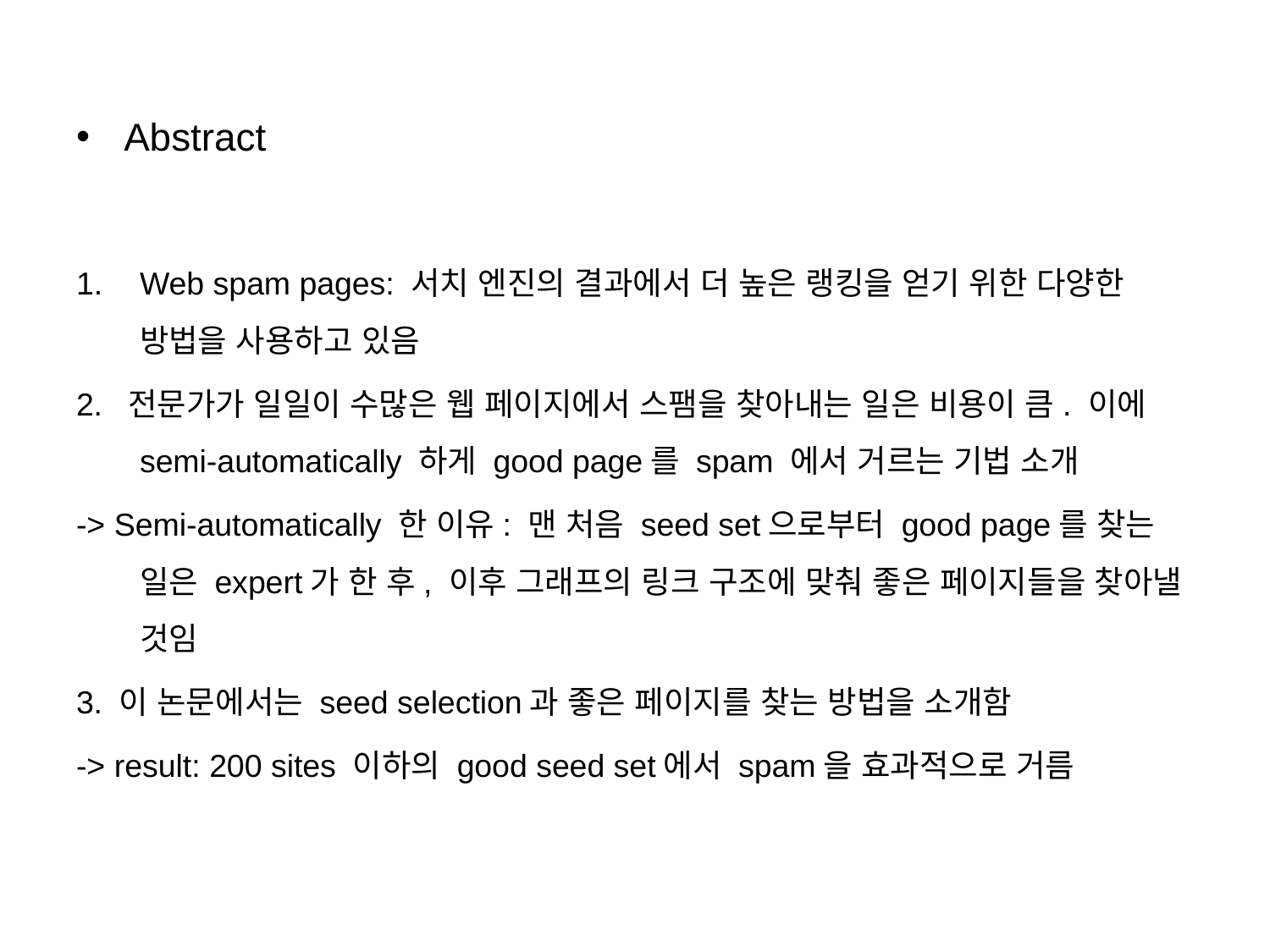

Abstract

Web spam pages: 서치 엔진의 결과에서 더 높은 랭킹을 얻기 위한 다양한 방법을 사용하고 있음
2.  전문가가 일일이 수많은 웹 페이지에서 스팸을 찾아내는 일은 비용이 큼. 이에 semi-automatically 하게 good page를 spam 에서 거르는 기법 소개
-> Semi-automatically 한 이유: 맨 처음 seed set으로부터 good page를 찾는 일은 expert가 한 후, 이후 그래프의 링크 구조에 맞춰 좋은 페이지들을 찾아낼 것임
3. 이 논문에서는 seed selection과 좋은 페이지를 찾는 방법을 소개함
-> result: 200 sites 이하의 good seed set에서 spam을 효과적으로 거름